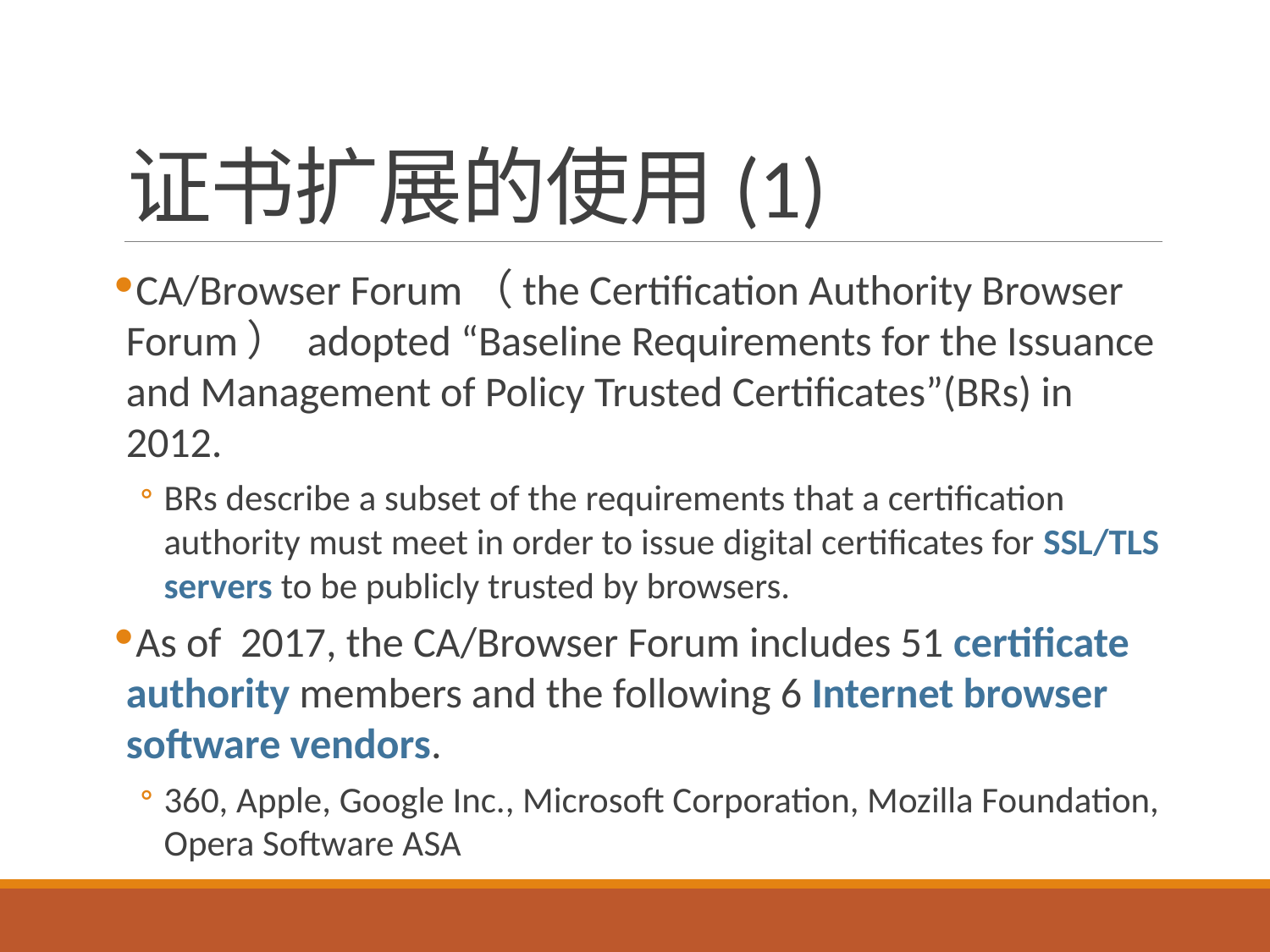

# 证书扩展的使用(1)
CA/Browser Forum（the Certification Authority Browser Forum） adopted “Baseline Requirements for the Issuance and Management of Policy Trusted Certificates”(BRs) in 2012.
BRs describe a subset of the requirements that a certification authority must meet in order to issue digital certificates for SSL/TLS servers to be publicly trusted by browsers.
As of  2017, the CA/Browser Forum includes 51 certificate authority members and the following 6 Internet browser software vendors.
360, Apple, Google Inc., Microsoft Corporation, Mozilla Foundation, Opera Software ASA
125